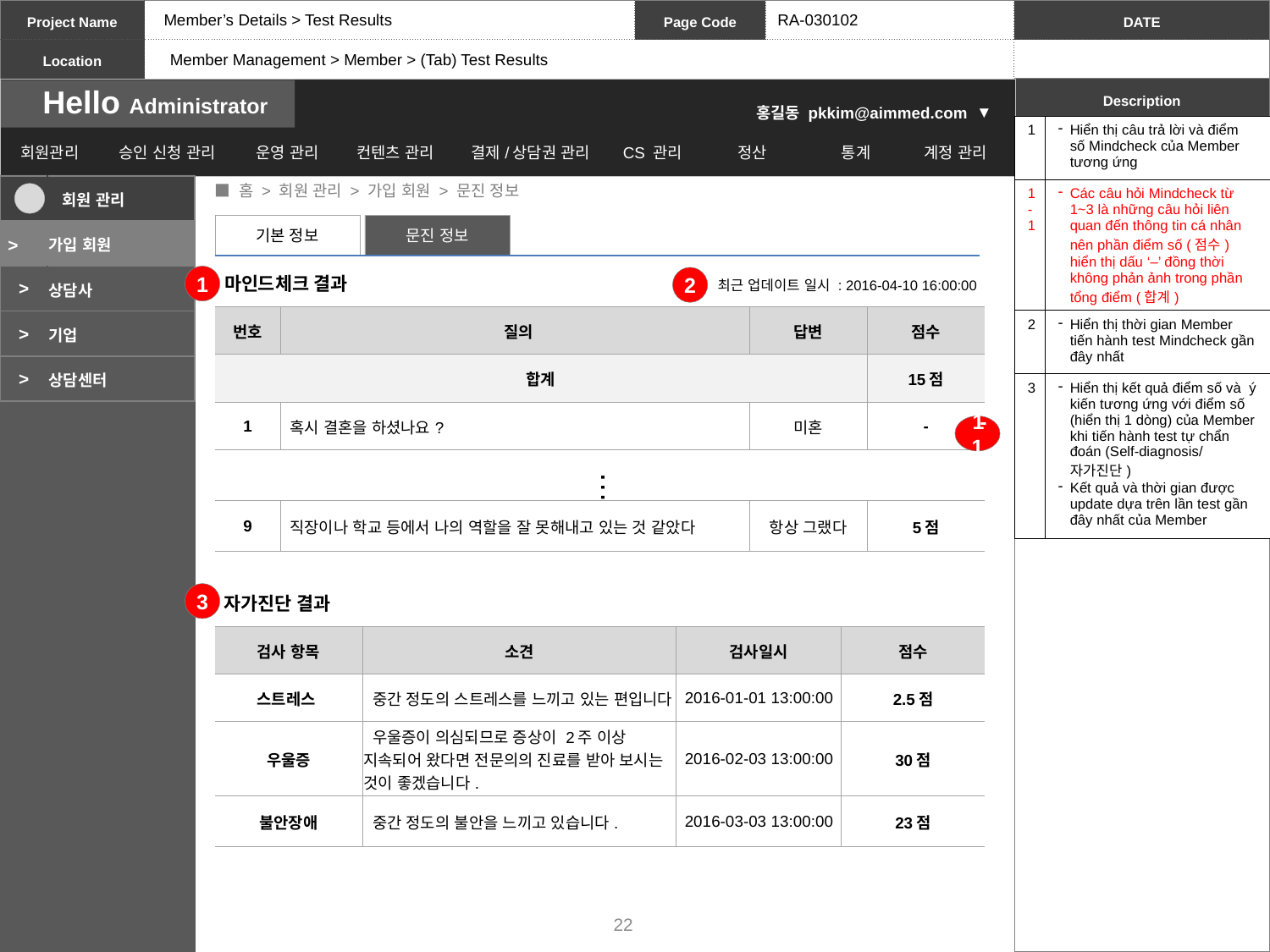

Member’s Details > Test Results
RA-030102
Member Management > Member > (Tab) Test Results
| 1 | Hiển thị câu trả lời và điểm số Mindcheck của Member tương ứng |
| --- | --- |
| 1-1 | Các câu hỏi Mindcheck từ 1~3 là những câu hỏi liên quan đến thông tin cá nhân nên phần điểm số (점수) hiển thị dấu ‘–’ đồng thời không phản ảnh trong phần tổng điểm (합계) |
| 2 | Hiển thị thời gian Member tiến hành test Mindcheck gần đây nhất |
| 3 | Hiển thị kết quả điểm số và ý kiến tương ứng với điểm số (hiển thị 1 dòng) của Member khi tiến hành test tự chẩn đoán (Self-diagnosis/자가진단) Kết quả và thời gian được update dựa trên lần test gần đây nhất của Member |
■ 홈 > 회원 관리 > 가입 회원 > 문진 정보

|  | 회원 관리 |
| --- | --- |
| > | 가입 회원 |
| > | 상담사 |
| > | 기업 |
| > | 상담센터 |

기본 정보
문진 정보
1
마인드체크 결과
2
최근 업데이트 일시 : 2016-04-10 16:00:00
| 번호 | 질의 | 답변 | 점수 |
| --- | --- | --- | --- |
| 합계 |  |  | 15점 |
| 1 | 혹시 결혼을 하셨나요? | 미혼 | - |
|  |  |  |  |
| 9 | 직장이나 학교 등에서 나의 역할을 잘 못해내고 있는 것 같았다 | 항상 그랬다 | 5점 |
1-1
…
3
자가진단 결과
| 검사 항목 | 소견 | 검사일시 | 점수 |
| --- | --- | --- | --- |
| 스트레스 | 중간 정도의 스트레스를 느끼고 있는 편입니다. | 2016-01-01 13:00:00 | 2.5점 |
| 우울증 | 우울증이 의심되므로 증상이 2주 이상 지속되어 왔다면 전문의의 진료를 받아 보시는 것이 좋겠습니다. | 2016-02-03 13:00:00 | 30점 |
| 불안장애 | 중간 정도의 불안을 느끼고 있습니다. | 2016-03-03 13:00:00 | 23점 |
22